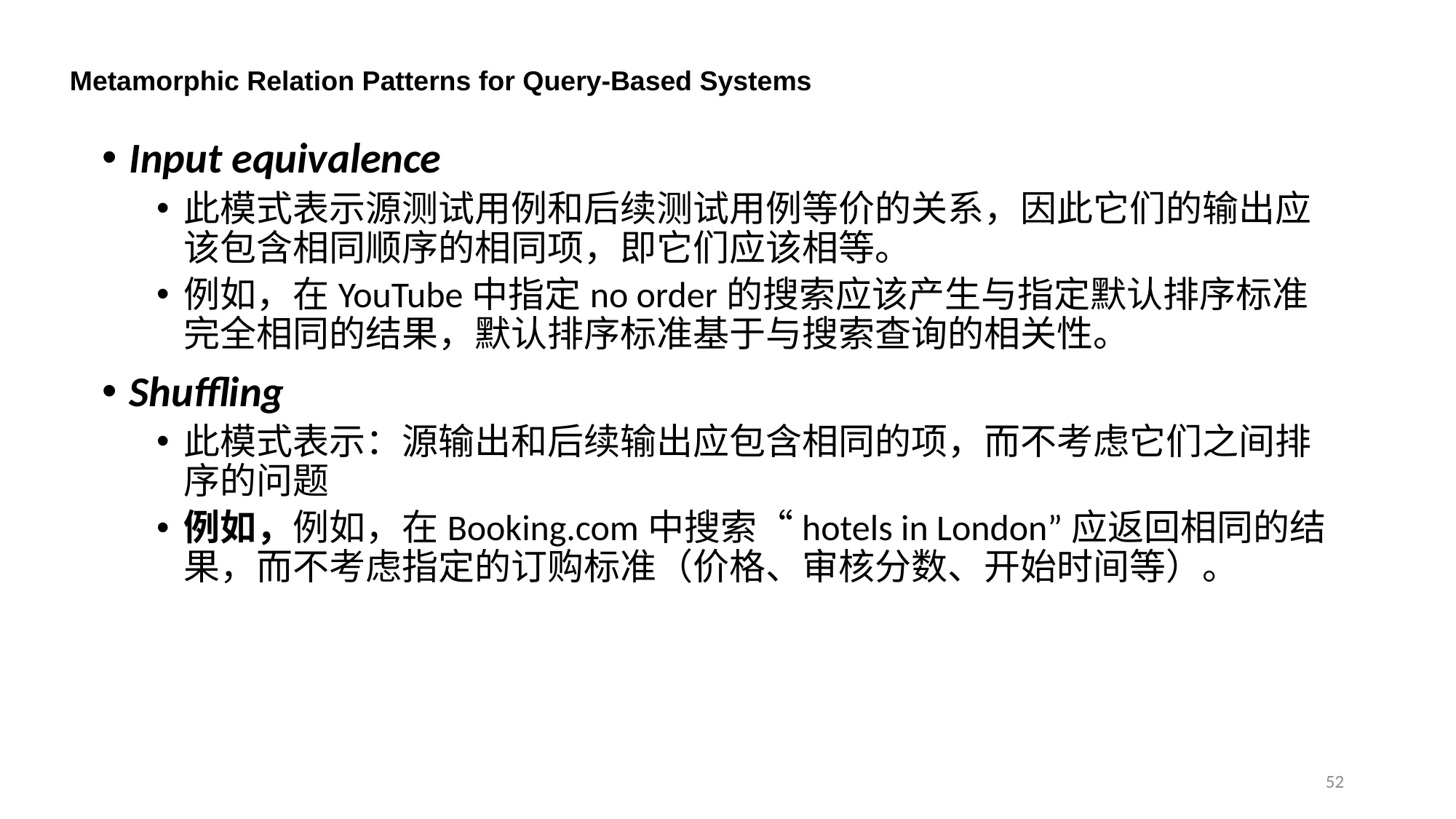

Metamorphic Relation Patterns for Query-Based Systems
Input equivalence
此模式表示源测试用例和后续测试用例等价的关系，因此它们的输出应该包含相同顺序的相同项，即它们应该相等。
例如，在YouTube中指定no order的搜索应该产生与指定默认排序标准完全相同的结果，默认排序标准基于与搜索查询的相关性。
Shuffling
此模式表示：源输出和后续输出应包含相同的项，而不考虑它们之间排序的问题
例如，例如，在Booking.com中搜索“hotels in London”应返回相同的结果，而不考虑指定的订购标准（价格、审核分数、开始时间等）。

52